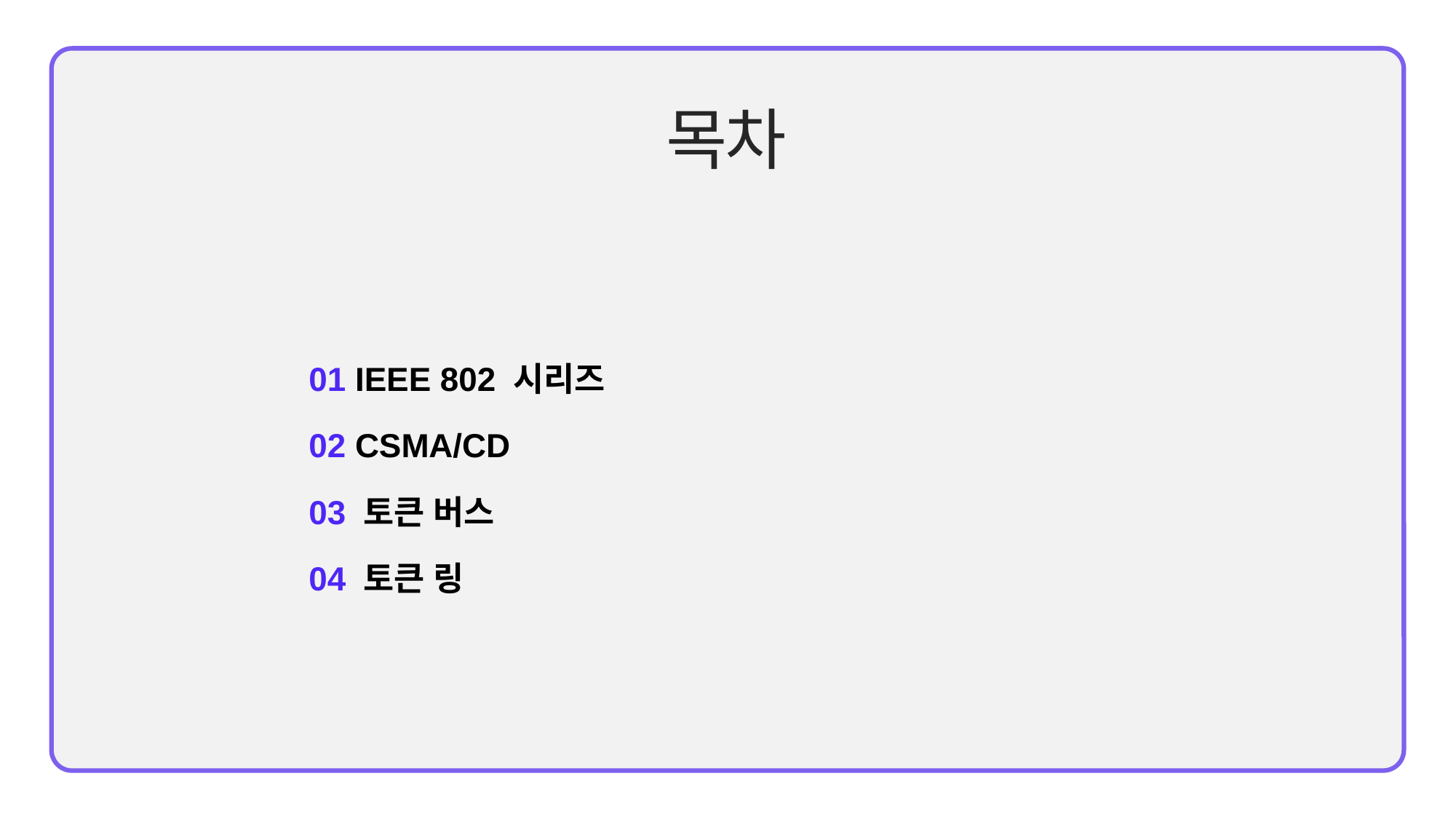

01 IEEE 802 시리즈
02 CSMA/CD
03 토큰 버스
04 토큰 링